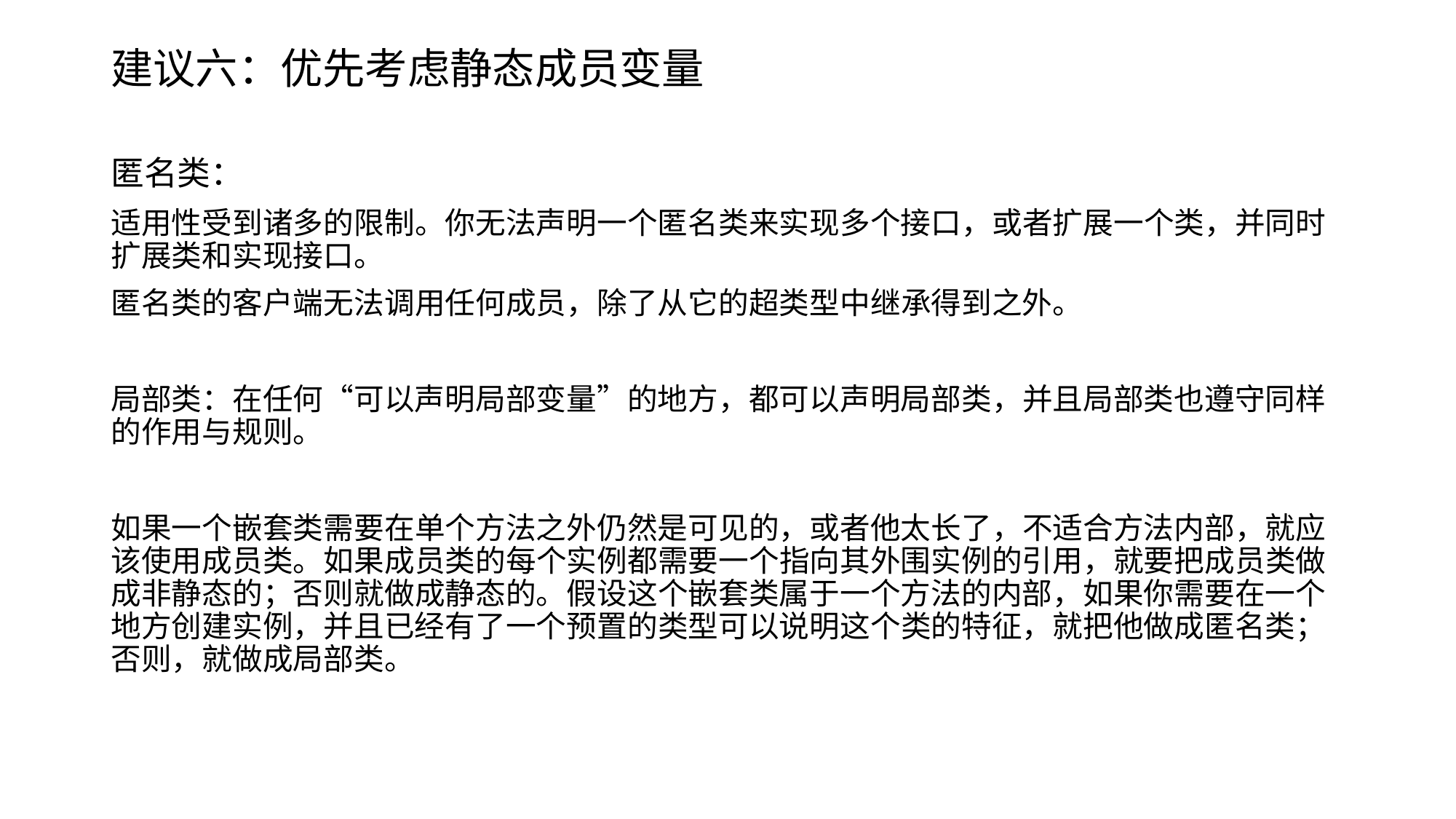

# 建议六：优先考虑静态成员变量
匿名类：
适用性受到诸多的限制。你无法声明一个匿名类来实现多个接口，或者扩展一个类，并同时扩展类和实现接口。
匿名类的客户端无法调用任何成员，除了从它的超类型中继承得到之外。

局部类：在任何“可以声明局部变量”的地方，都可以声明局部类，并且局部类也遵守同样的作用与规则。

如果一个嵌套类需要在单个方法之外仍然是可见的，或者他太长了，不适合方法内部，就应该使用成员类。如果成员类的每个实例都需要一个指向其外围实例的引用，就要把成员类做成非静态的；否则就做成静态的。假设这个嵌套类属于一个方法的内部，如果你需要在一个地方创建实例，并且已经有了一个预置的类型可以说明这个类的特征，就把他做成匿名类；否则，就做成局部类。